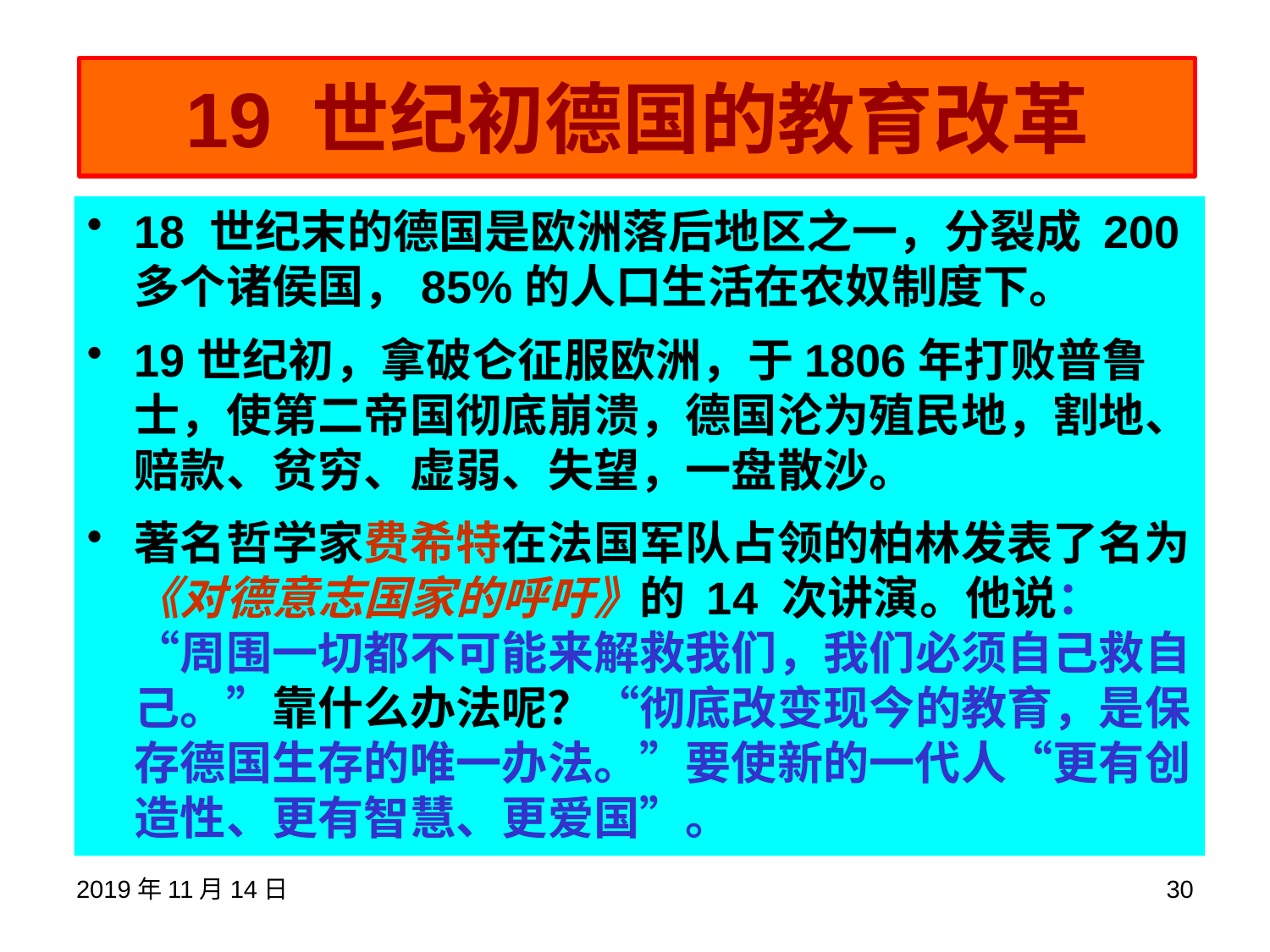

# 19 世纪初德国的教育改革
18 世纪末的德国是欧洲落后地区之一，分裂成 200 多个诸侯国，85%的人口生活在农奴制度下。
19世纪初，拿破仑征服欧洲，于1806年打败普鲁士，使第二帝国彻底崩溃，德国沦为殖民地，割地、赔款、贫穷、虚弱、失望，一盘散沙。
著名哲学家费希特在法国军队占领的柏林发表了名为《对德意志国家的呼吁》的 14 次讲演。他说：“周围一切都不可能来解救我们，我们必须自己救自己。”靠什么办法呢？“彻底改变现今的教育，是保存德国生存的唯一办法。”要使新的一代人“更有创造性、更有智慧、更爱国”。
2019年11月14日
30